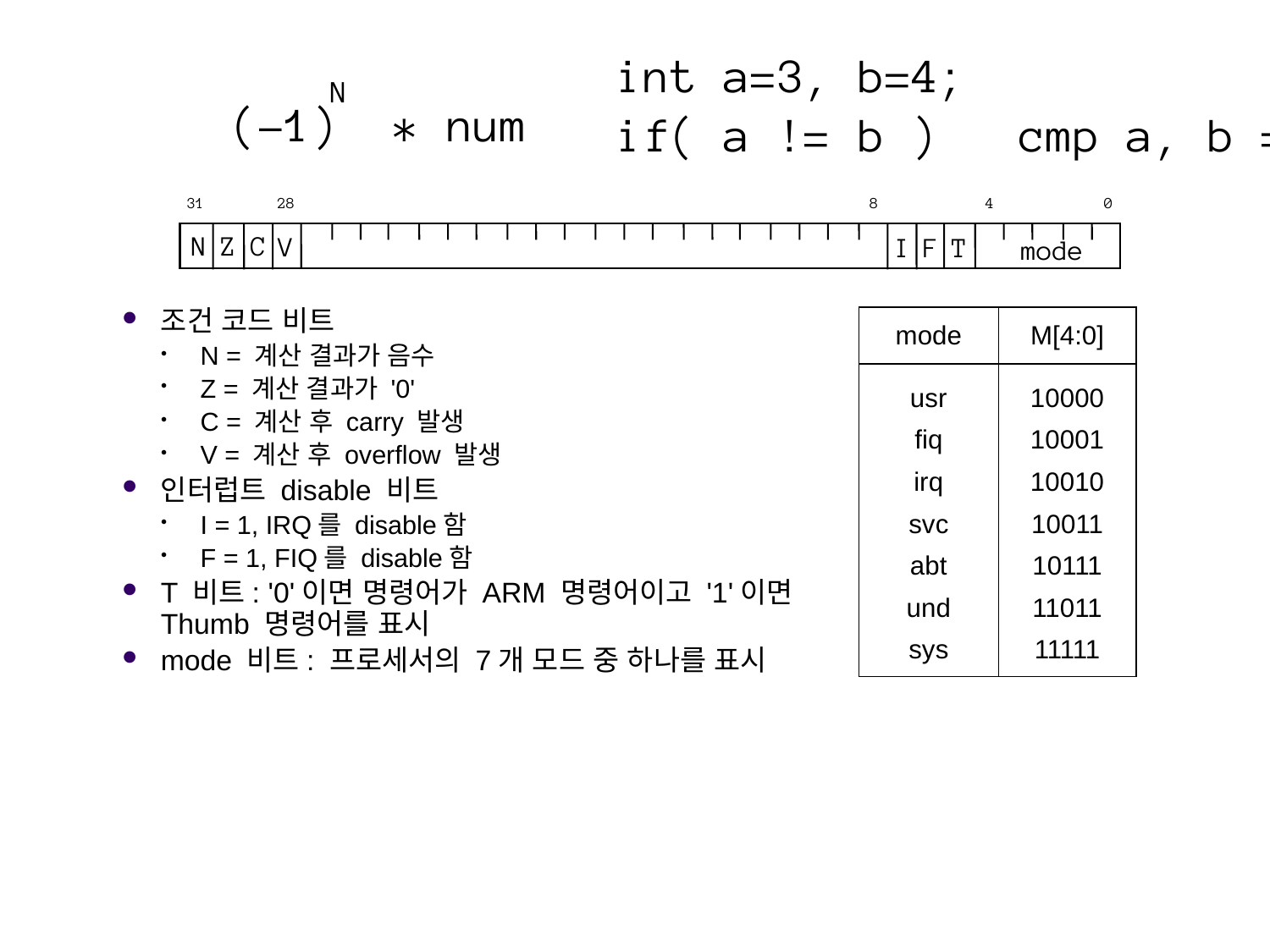

int a=3, b=4;
if( a != b )   cmp a, b => a-b == 0
N
(-1)  * num
31
28
8
4
0
N
Z
C
V
I
F
T

mode
조건 코드 비트
N = 계산 결과가 음수
Z = 계산 결과가 '0'
C = 계산 후 carry 발생
V = 계산 후 overflow 발생
인터럽트 disable 비트
I = 1, IRQ를 disable함
F = 1, FIQ를 disable함
T 비트: '0'이면 명령어가 ARM 명령어이고 '1'이면 Thumb 명령어를 표시
mode 비트: 프로세서의 7개 모드 중 하나를 표시
| mode | M[4:0] |
| --- | --- |
| usr fiq irq svc abt und sys | 10000 10001 10010 10011 10111 11011 11111 |